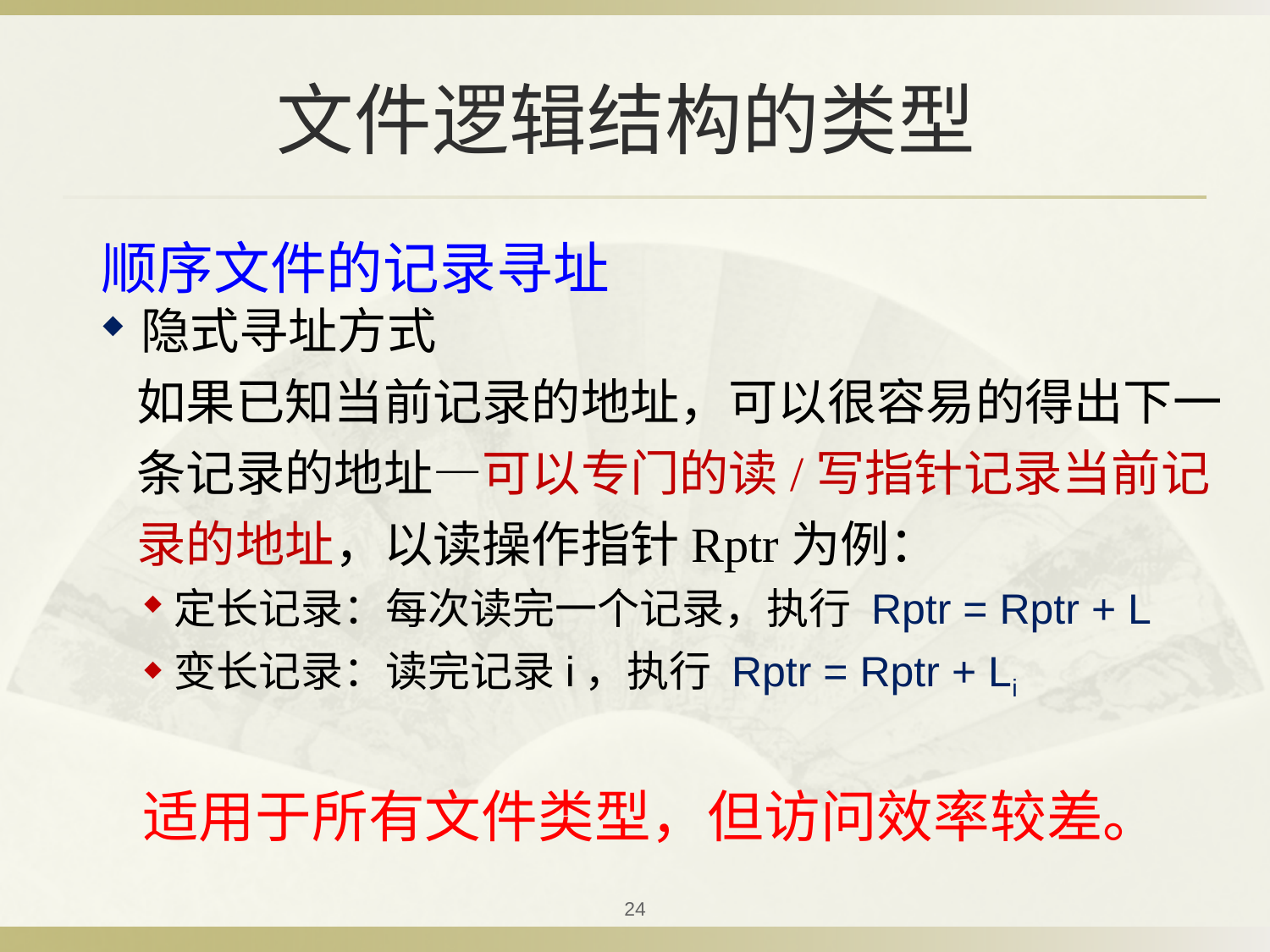

# 文件逻辑结构的类型
顺序文件的记录寻址
隐式寻址方式
如果已知当前记录的地址，可以很容易的得出下一条记录的地址—可以专门的读/写指针记录当前记录的地址，以读操作指针Rptr为例：
定长记录：每次读完一个记录，执行 Rptr = Rptr + L
变长记录：读完记录i，执行 Rptr = Rptr + Li

适用于所有文件类型，但访问效率较差。
24